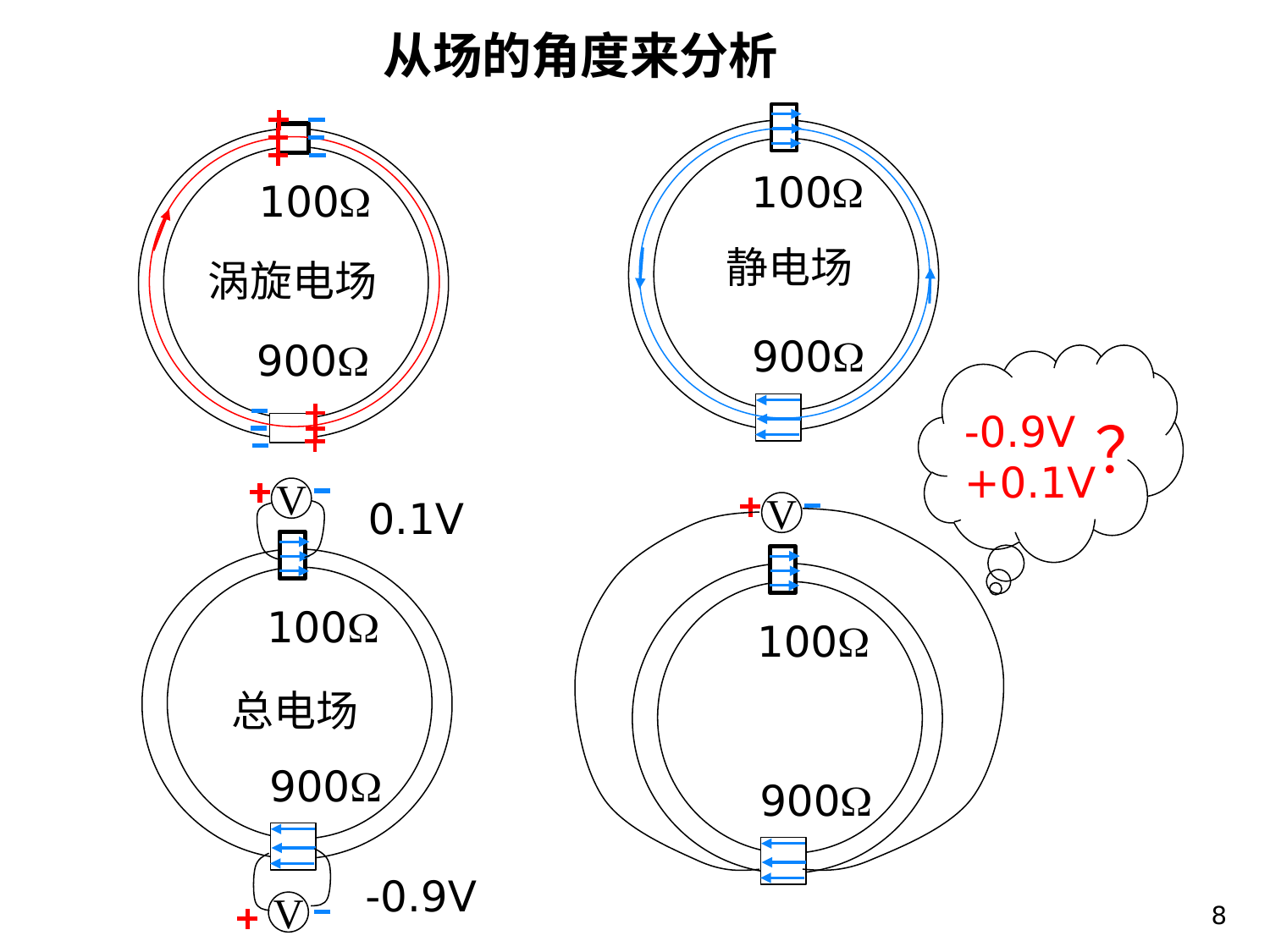

从场的角度来分析

100Ω
100Ω
静电场
涡旋电场
900Ω
900Ω
           ？

-0.9V
+0.1V

V

0.1V
V

100Ω
900Ω

100Ω
总电场
900Ω

V
-0.9V
8